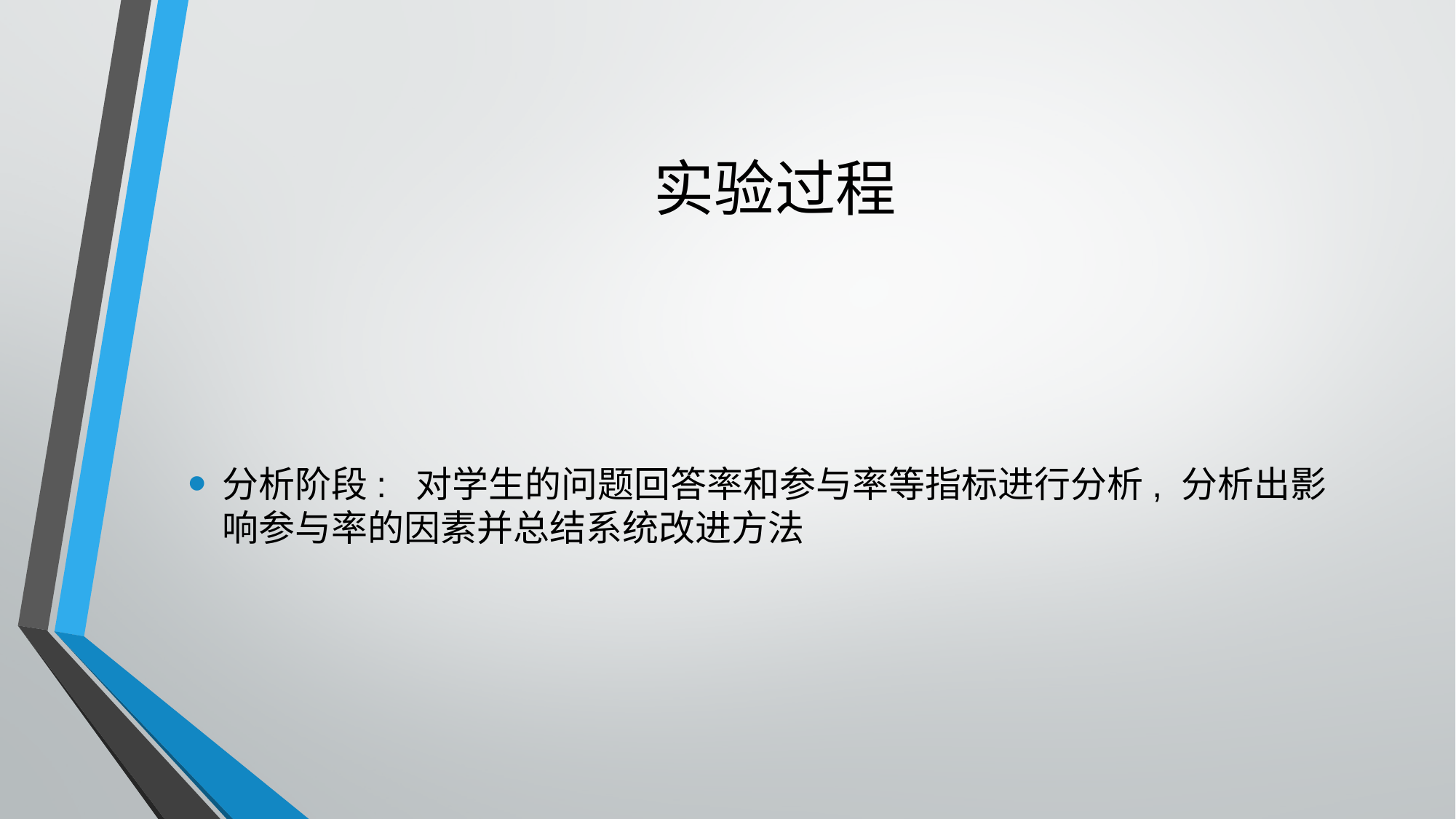

# 实验过程
分析阶段:  对学生的问题回答率和参与率等指标进行分析, 分析出影响参与率的因素并总结系统改进方法